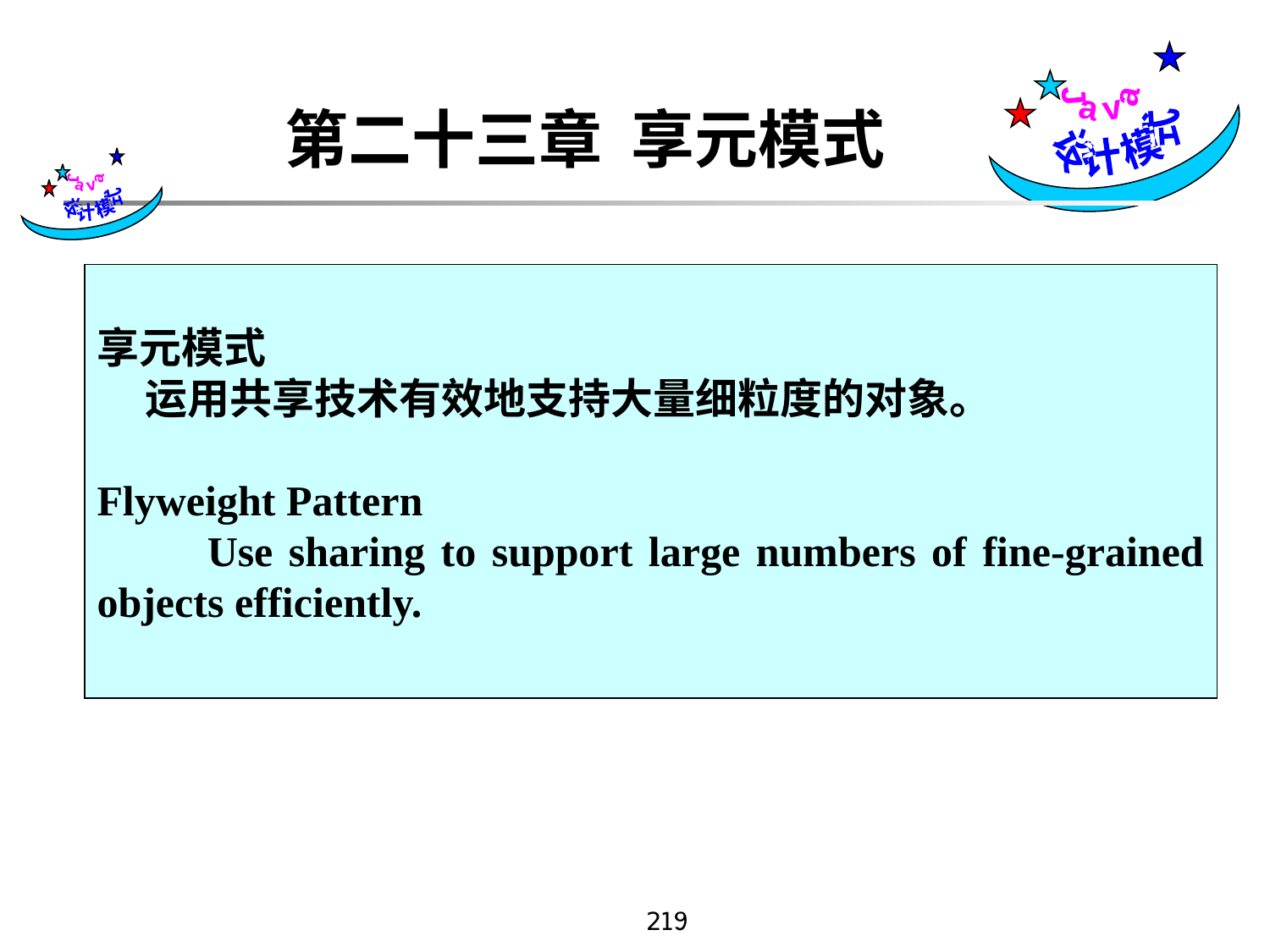

Java
设计模式

# 第二十三章  享元模式

  Java
设计模式

享元模式
    运用共享技术有效地支持大量细粒度的对象。

Flyweight Pattern
       Use sharing to support large numbers of fine-grained objects efficiently.

219